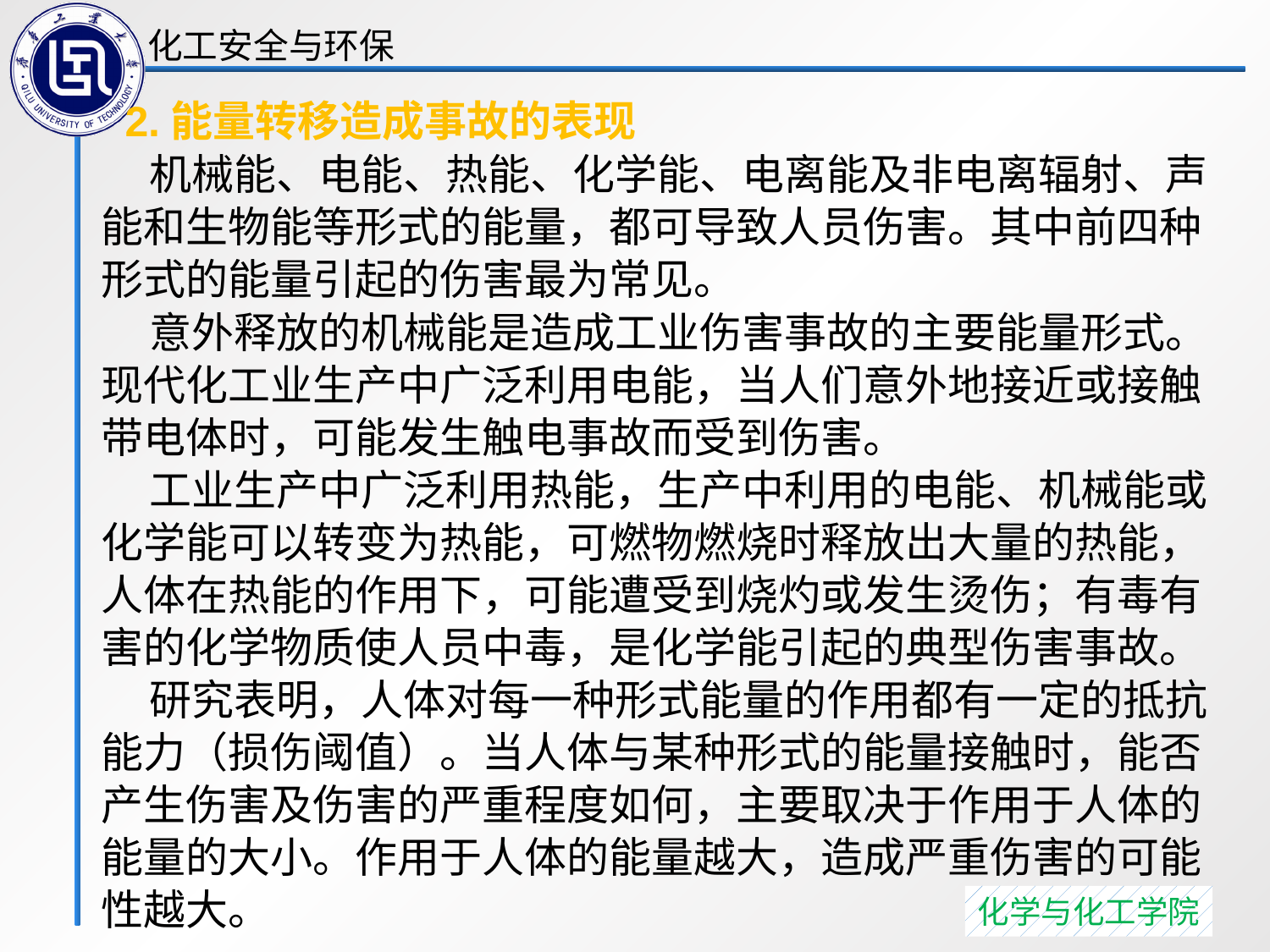

2.能量转移造成事故的表现
    机械能、电能、热能、化学能、电离能及非电离辐射、声能和生物能等形式的能量，都可导致人员伤害。其中前四种形式的能量引起的伤害最为常见。
    意外释放的机械能是造成工业伤害事故的主要能量形式。现代化工业生产中广泛利用电能，当人们意外地接近或接触带电体时，可能发生触电事故而受到伤害。
    工业生产中广泛利用热能，生产中利用的电能、机械能或化学能可以转变为热能，可燃物燃烧时释放出大量的热能，人体在热能的作用下，可能遭受到烧灼或发生烫伤；有毒有害的化学物质使人员中毒，是化学能引起的典型伤害事故。
    研究表明，人体对每一种形式能量的作用都有一定的抵抗能力（损伤阈值）。当人体与某种形式的能量接触时，能否产生伤害及伤害的严重程度如何，主要取决于作用于人体的能量的大小。作用于人体的能量越大，造成严重伤害的可能性越大。